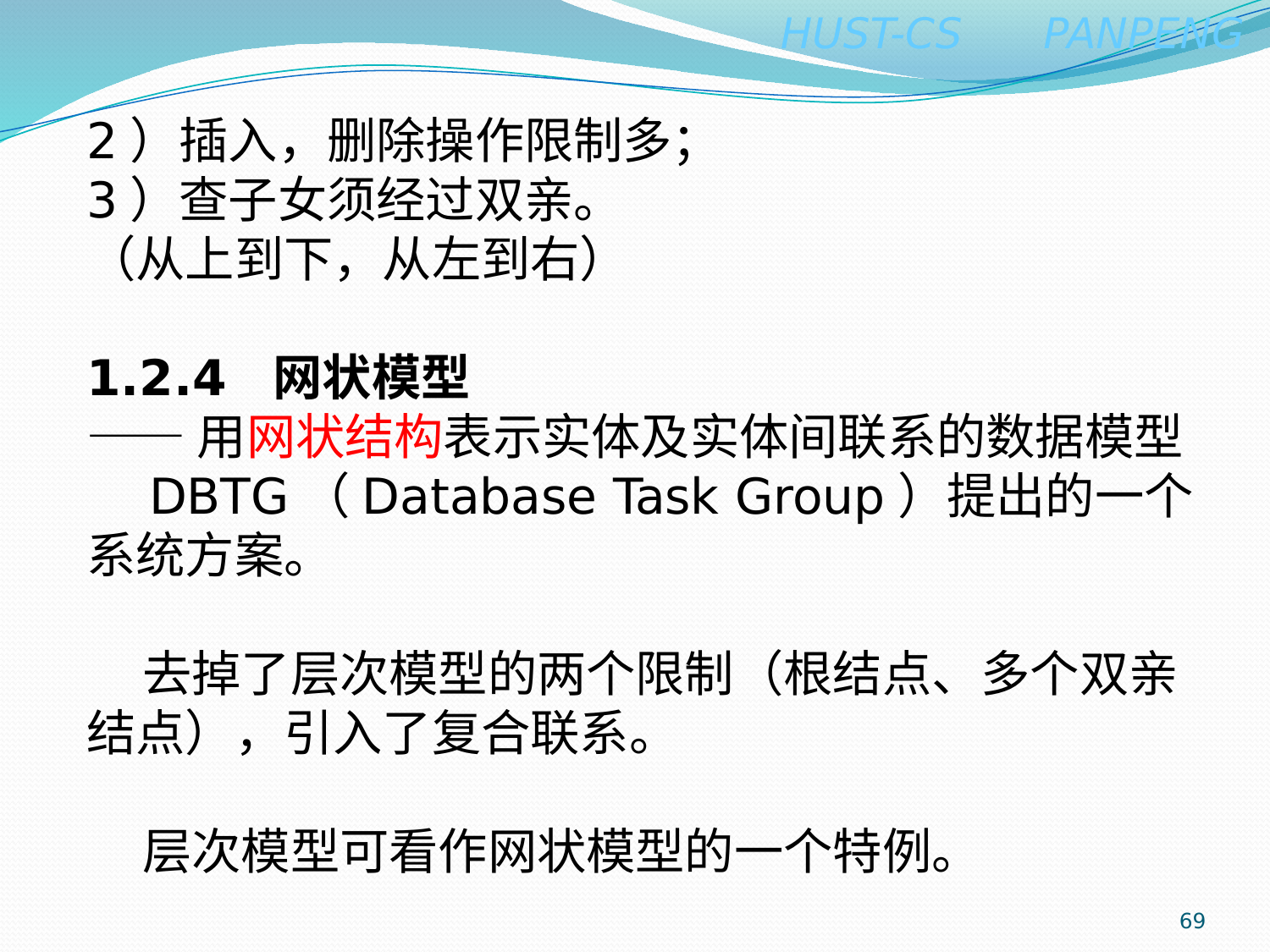

2）插入，删除操作限制多；
3）查子女须经过双亲。
（从上到下，从左到右）

1.2.4  网状模型
——用网状结构表示实体及实体间联系的数据模型
    DBTG（Database Task Group）提出的一个系统方案。

    去掉了层次模型的两个限制（根结点、多个双亲结点），引入了复合联系。

    层次模型可看作网状模型的一个特例。
69